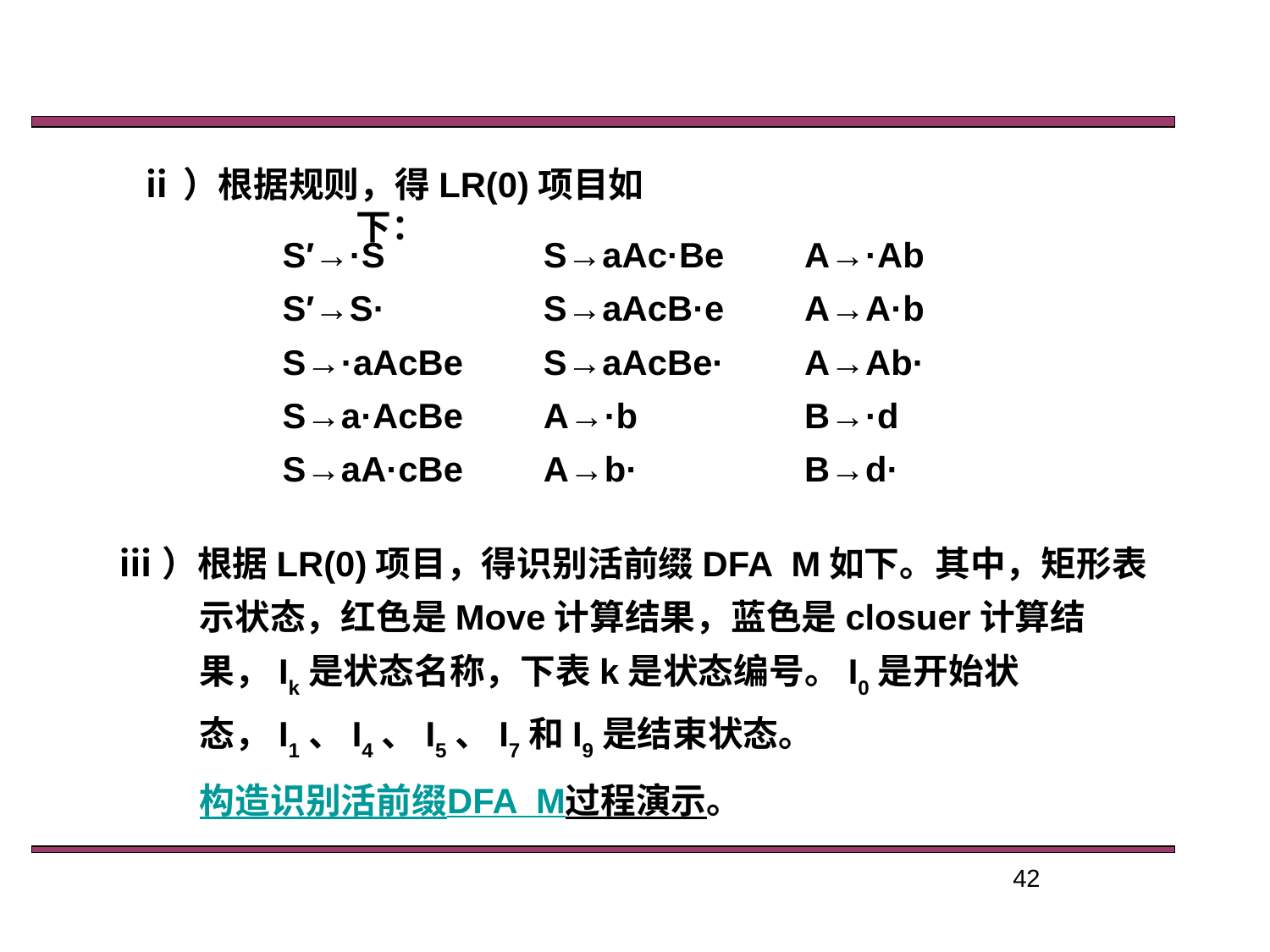

ⅱ）根据规则，得LR(0)项目如下：
S′→·S
S′→S·
S→·aAcBe
S→a·AcBe
S→aA·cBe

S→aAc·Be
S→aAcB·e
S→aAcBe·
A→·b
A→b·

A→·Ab
A→A·b
A→Ab·
B→·d
B→d·

ⅲ）根据LR(0)项目，得识别活前缀DFA  M如下。其中，矩形表示状态，红色是Move计算结果，蓝色是closuer计算结果，Ik是状态名称，下表k是状态编号。I0是开始状态，I1、I4、I5、I7和I9是结束状态。
构造识别活前缀DFA  M过程演示。
42